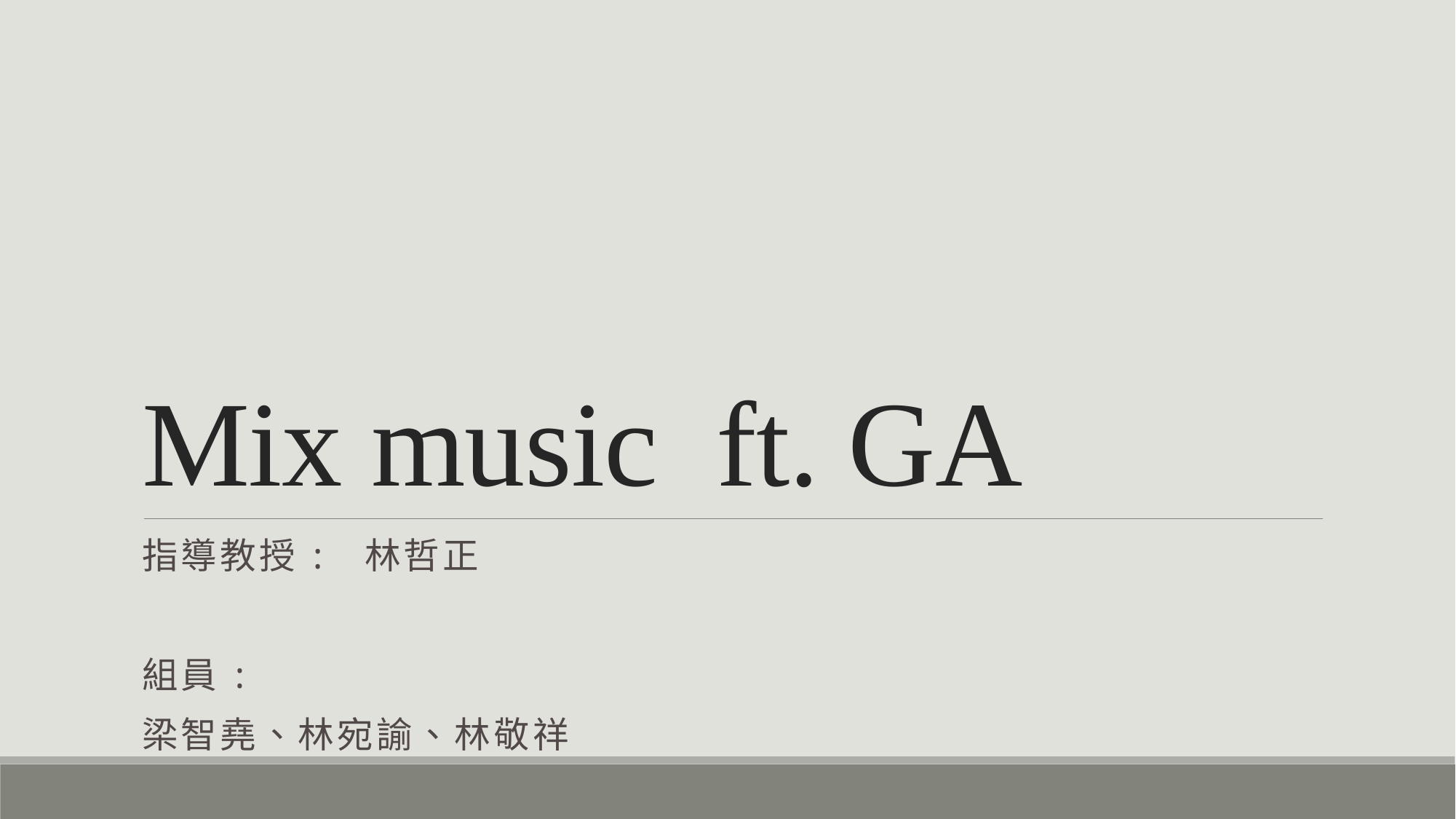

# Mix music  ft. GA
指導教授: 林哲正

組員:
梁智堯、林宛諭、林敬祥